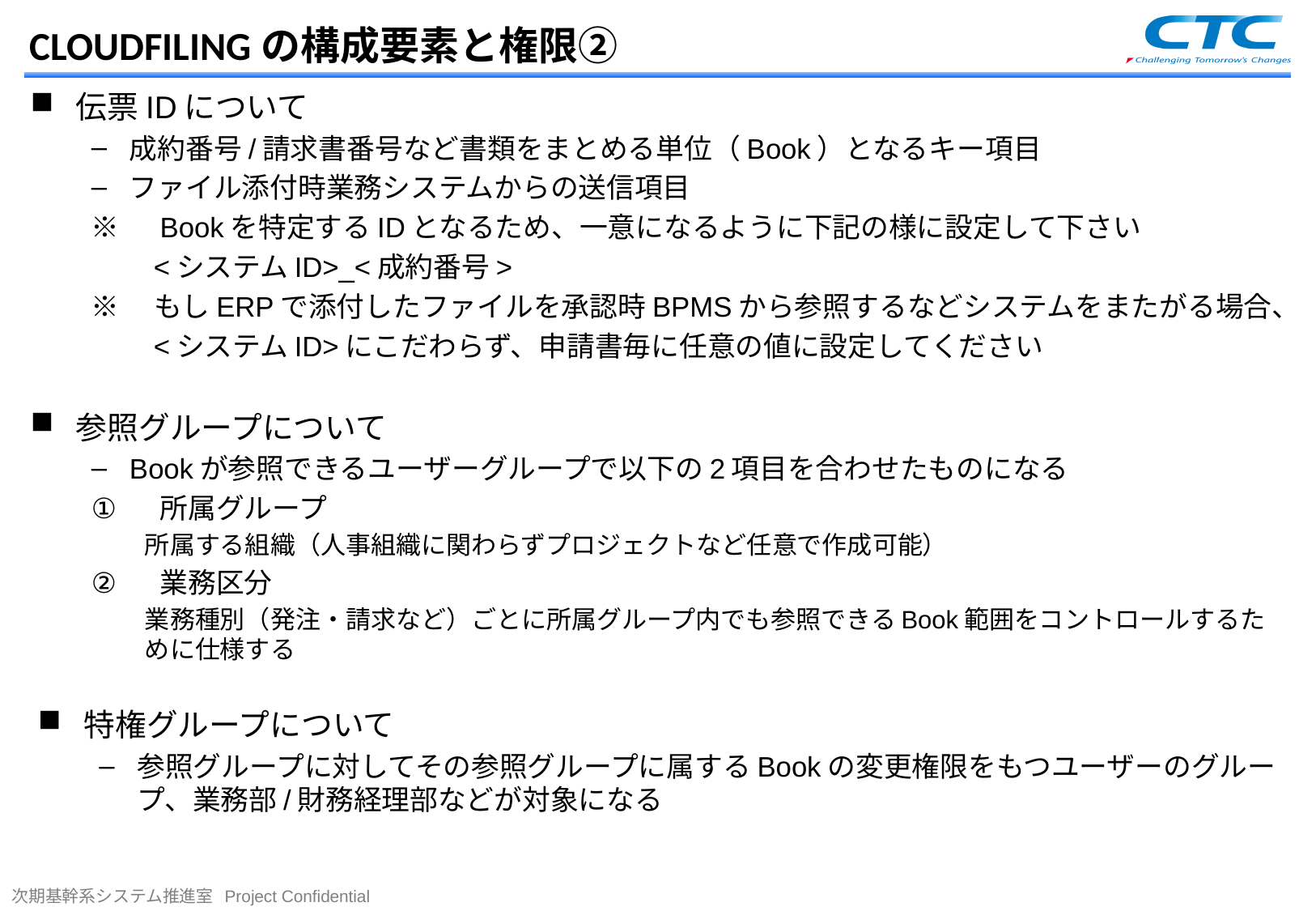

# CLOUDFILINGの構成要素と権限②
伝票IDについて
成約番号/請求書番号など書類をまとめる単位（Book）となるキー項目
ファイル添付時業務システムからの送信項目
※　Bookを特定するIDとなるため、一意になるように下記の様に設定して下さい
　　<システムID>_<成約番号>
※　もしERPで添付したファイルを承認時BPMSから参照するなどシステムをまたがる場合、
　　<システムID>にこだわらず、申請書毎に任意の値に設定してください

参照グループについて
Bookが参照できるユーザーグループで以下の2項目を合わせたものになる
所属グループ
所属する組織（人事組織に関わらずプロジェクトなど任意で作成可能）
業務区分
業務種別（発注・請求など）ごとに所属グループ内でも参照できるBook範囲をコントロールするために仕様する

特権グループについて
参照グループに対してその参照グループに属するBookの変更権限をもつユーザーのグループ、業務部/財務経理部などが対象になる